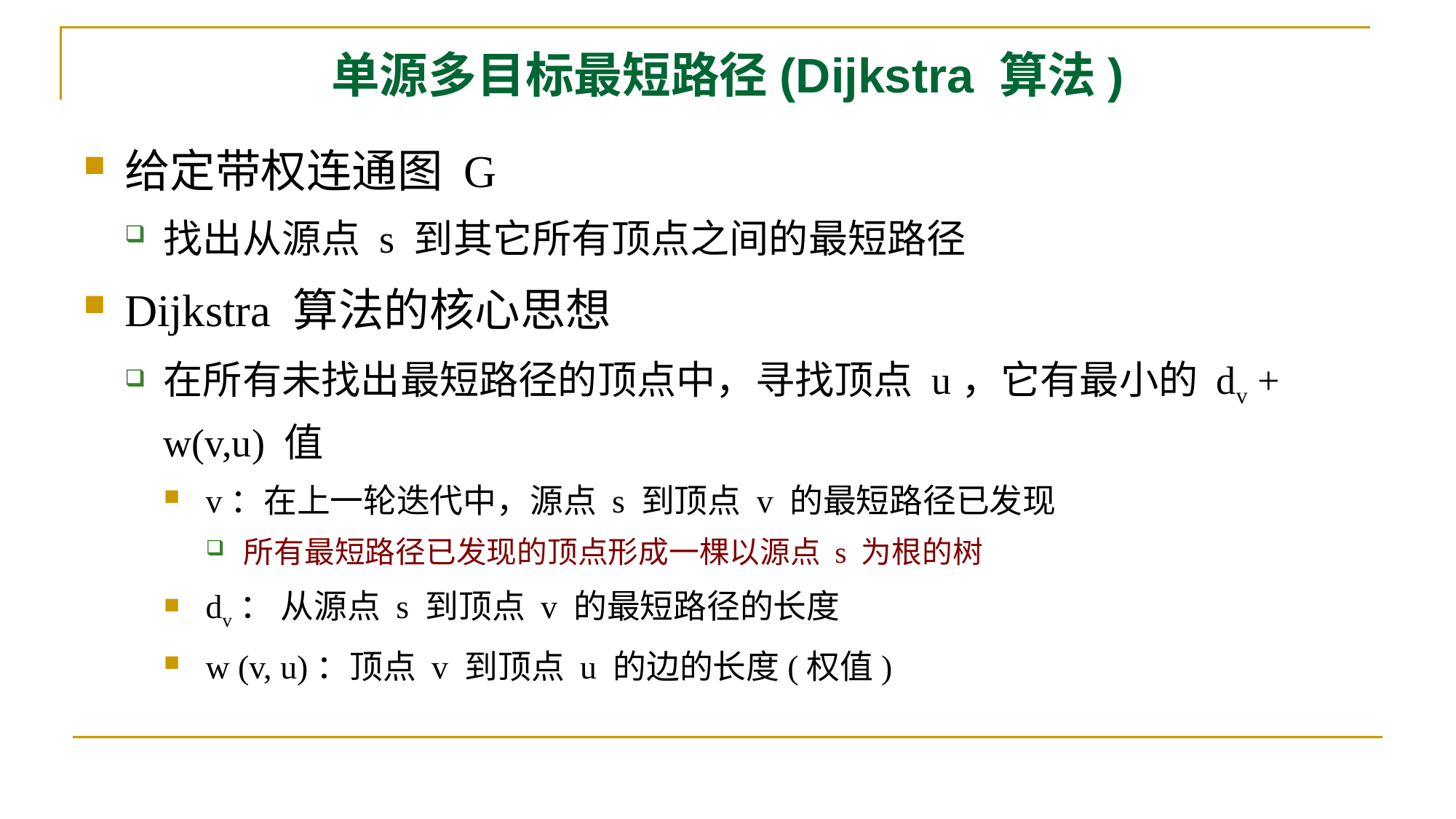

# 单源多目标最短路径(Dijkstra 算法)
给定带权连通图 G
找出从源点 s 到其它所有顶点之间的最短路径
Dijkstra 算法的核心思想
在所有未找出最短路径的顶点中，寻找顶点 u，它有最小的 dv +  w(v,u) 值
v：在上一轮迭代中，源点 s 到顶点 v 的最短路径已发现
所有最短路径已发现的顶点形成一棵以源点 s 为根的树
dv： 从源点 s 到顶点 v 的最短路径的长度
w (v, u)：顶点 v 到顶点 u 的边的长度(权值)